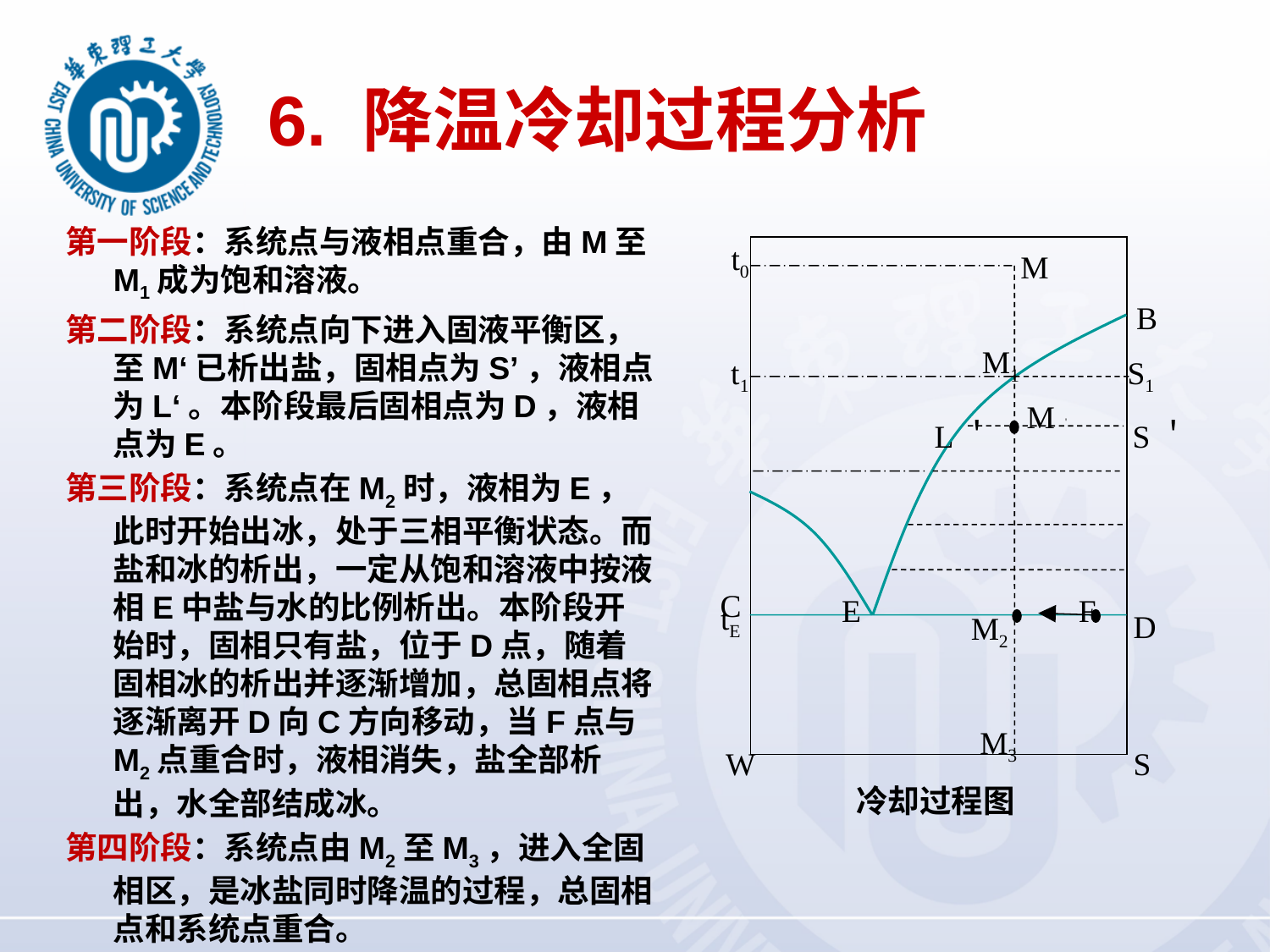

6. 降温冷却过程分析
第一阶段：系统点与液相点重合，由M至M1成为饱和溶液。
第二阶段：系统点向下进入固液平衡区，至M‘已析出盐，固相点为S’，液相点为L‘。本阶段最后固相点为D，液相点为E。
第三阶段：系统点在M2时，液相为E，此时开始出冰，处于三相平衡状态。而盐和冰的析出，一定从饱和溶液中按液相E中盐与水的比例析出。本阶段开始时，固相只有盐，位于D点，随着固相冰的析出并逐渐增加，总固相点将逐渐离开D向C方向移动，当F点与M2点重合时，液相消失，盐全部析出，水全部结成冰。
第四阶段：系统点由M2至M3，进入全固相区，是冰盐同时降温的过程，总固相点和系统点重合。
t0

M

B

M1
t1
S1

M＇
L＇
S＇

C
F
E
tE
D
M2

M3
W
S
冷却过程图